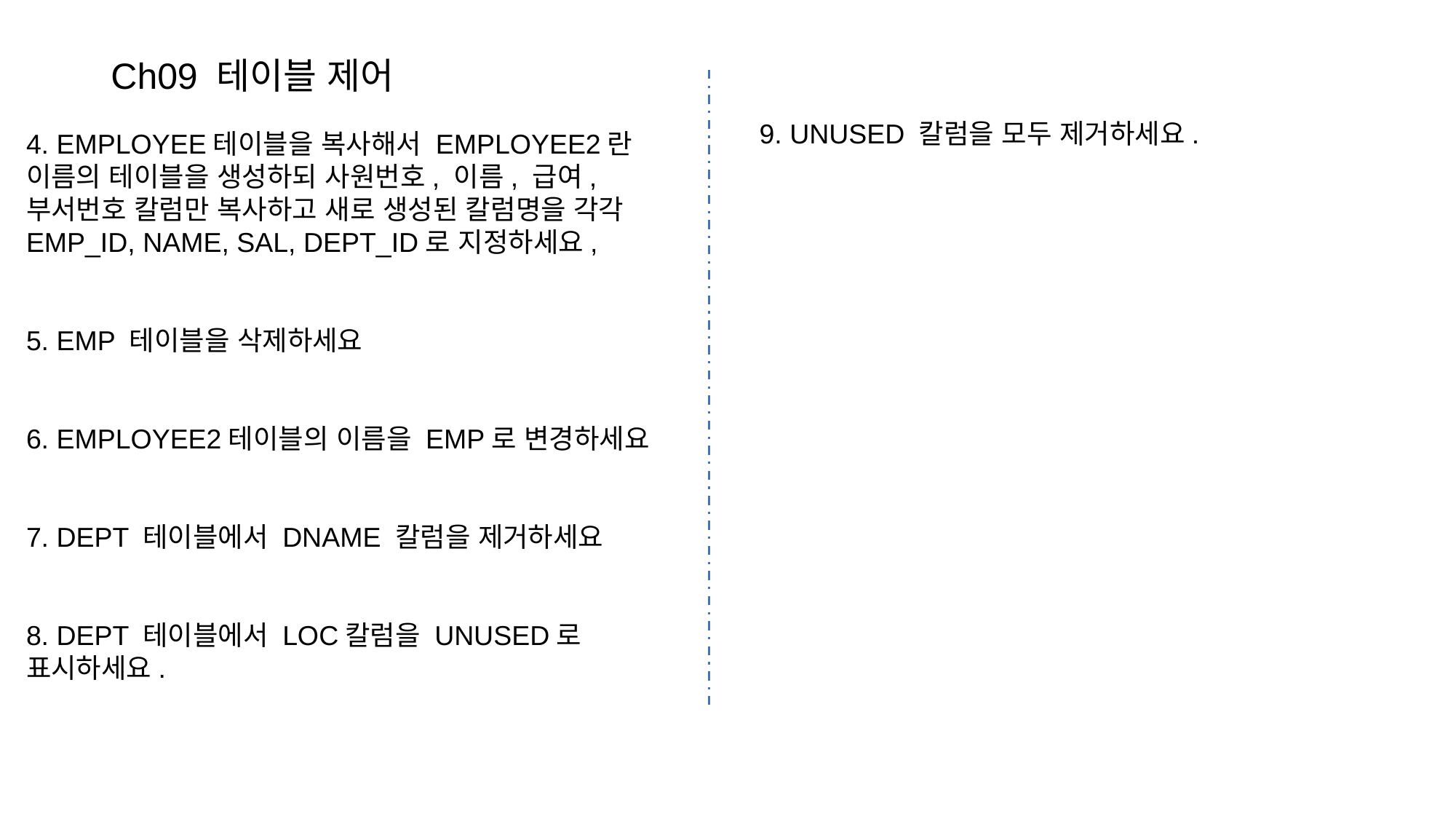

# Ch09 테이블 제어
9. UNUSED 칼럼을 모두 제거하세요.
4. EMPLOYEE테이블을 복사해서 EMPLOYEE2란 이름의 테이블을 생성하되 사원번호, 이름, 급여, 부서번호 칼럼만 복사하고 새로 생성된 칼럼명을 각각 EMP_ID, NAME, SAL, DEPT_ID로 지정하세요,

5. EMP 테이블을 삭제하세요

6. EMPLOYEE2테이블의 이름을 EMP로 변경하세요

7. DEPT 테이블에서 DNAME 칼럼을 제거하세요

8. DEPT 테이블에서 LOC칼럼을 UNUSED로 표시하세요.